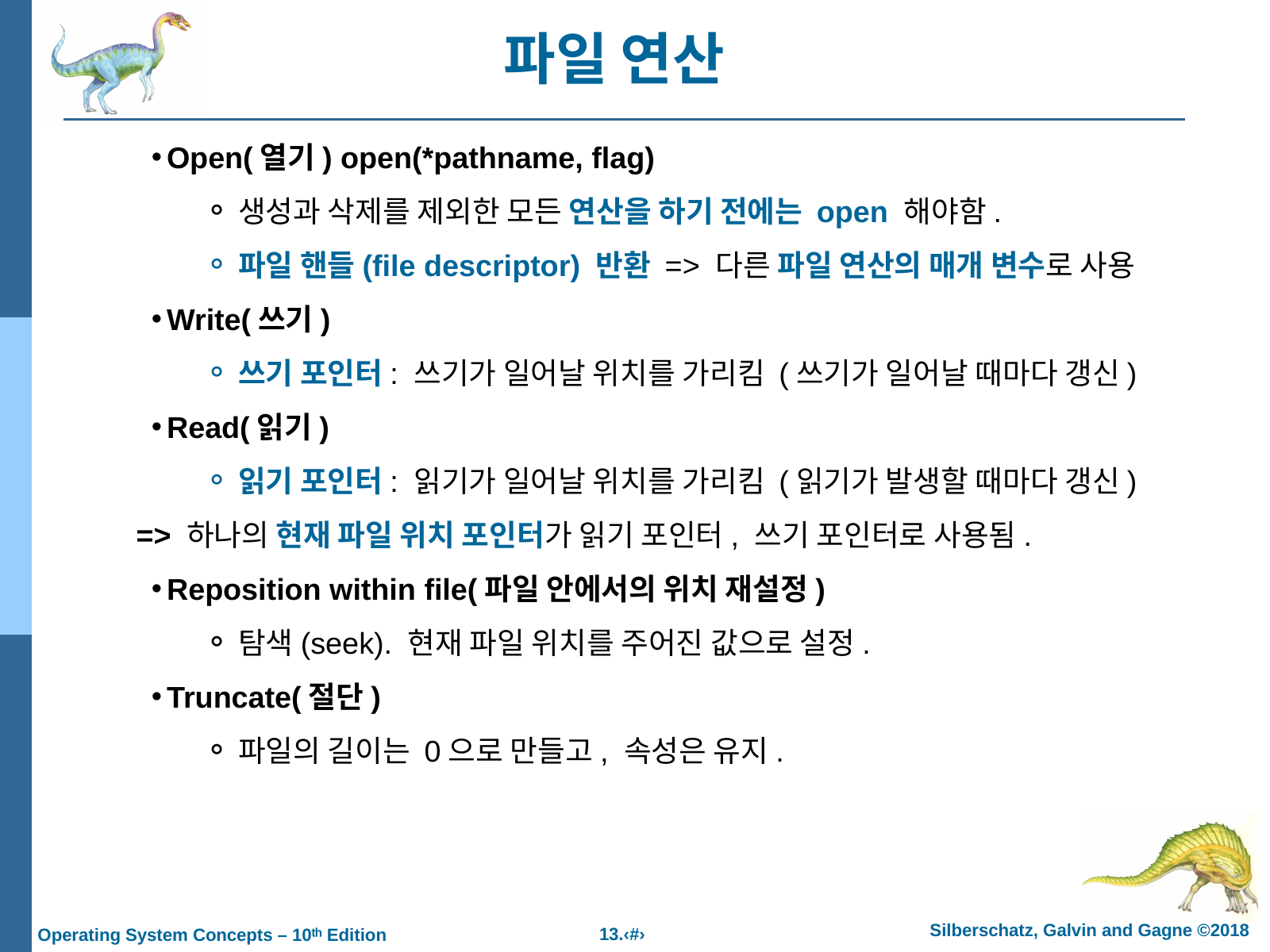

파일 연산

Open(열기) open(*pathname, flag)
생성과 삭제를 제외한 모든 연산을 하기 전에는 open 해야함.
파일 핸들(file descriptor) 반환 => 다른 파일 연산의 매개 변수로 사용
Write(쓰기)
쓰기 포인터: 쓰기가 일어날 위치를 가리킴 (쓰기가 일어날 때마다 갱신)
Read(읽기)
읽기 포인터: 읽기가 일어날 위치를 가리킴 (읽기가 발생할 때마다 갱신)
=> 하나의 현재 파일 위치 포인터가 읽기 포인터, 쓰기 포인터로 사용됨.
Reposition within file(파일 안에서의 위치 재설정)
탐색(seek). 현재 파일 위치를 주어진 값으로 설정.
Truncate(절단)
파일의 길이는 0으로 만들고, 속성은 유지.

Silberschatz, Galvin and Gagne ©2018
13.‹#›
Operating System Concepts – 10ᵗʰ Edition